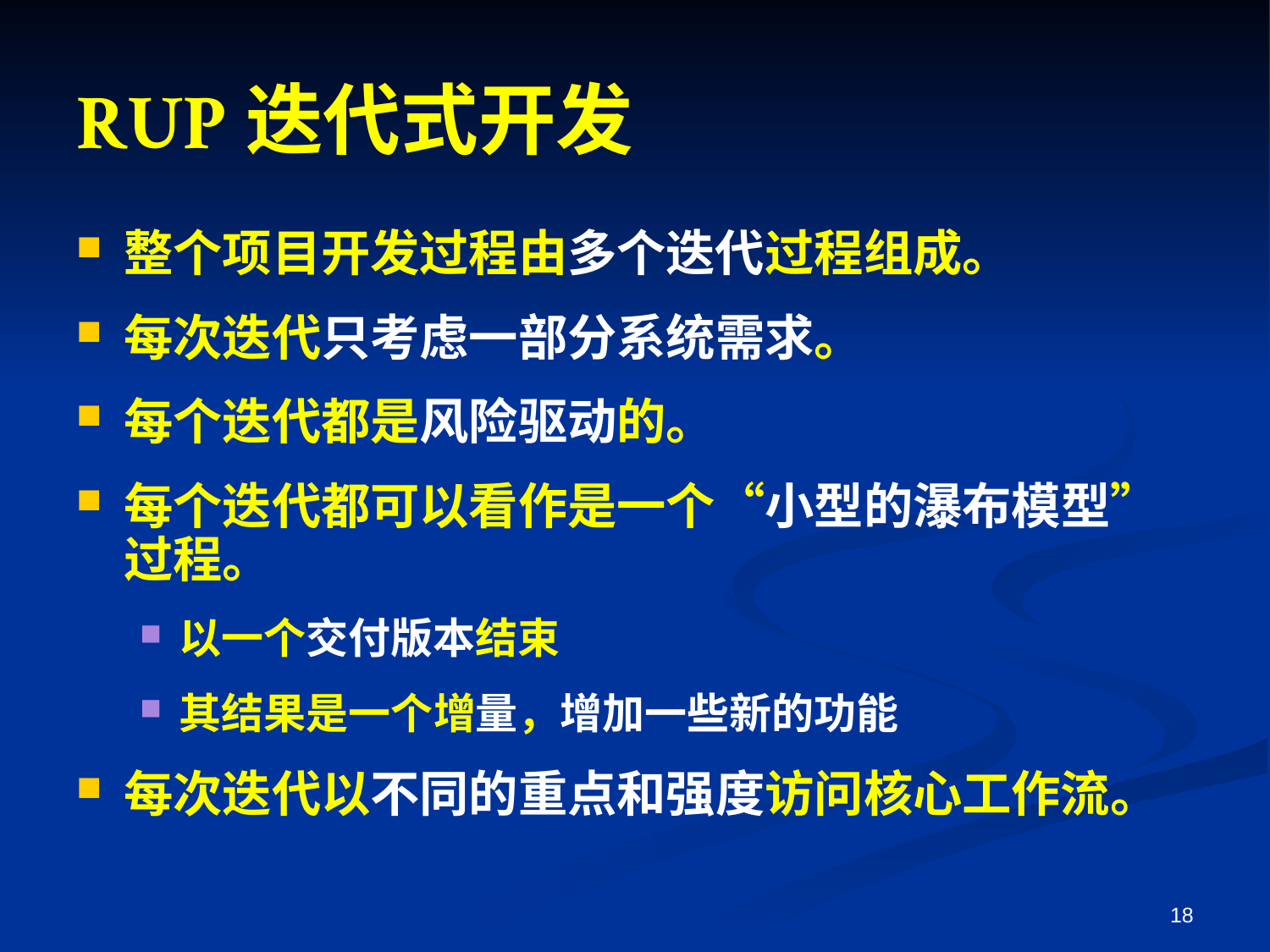

# RUP迭代式开发
整个项目开发过程由多个迭代过程组成。
每次迭代只考虑一部分系统需求。
每个迭代都是风险驱动的。
每个迭代都可以看作是一个“小型的瀑布模型”过程。
以一个交付版本结束
其结果是一个增量，增加一些新的功能
每次迭代以不同的重点和强度访问核心工作流。

18